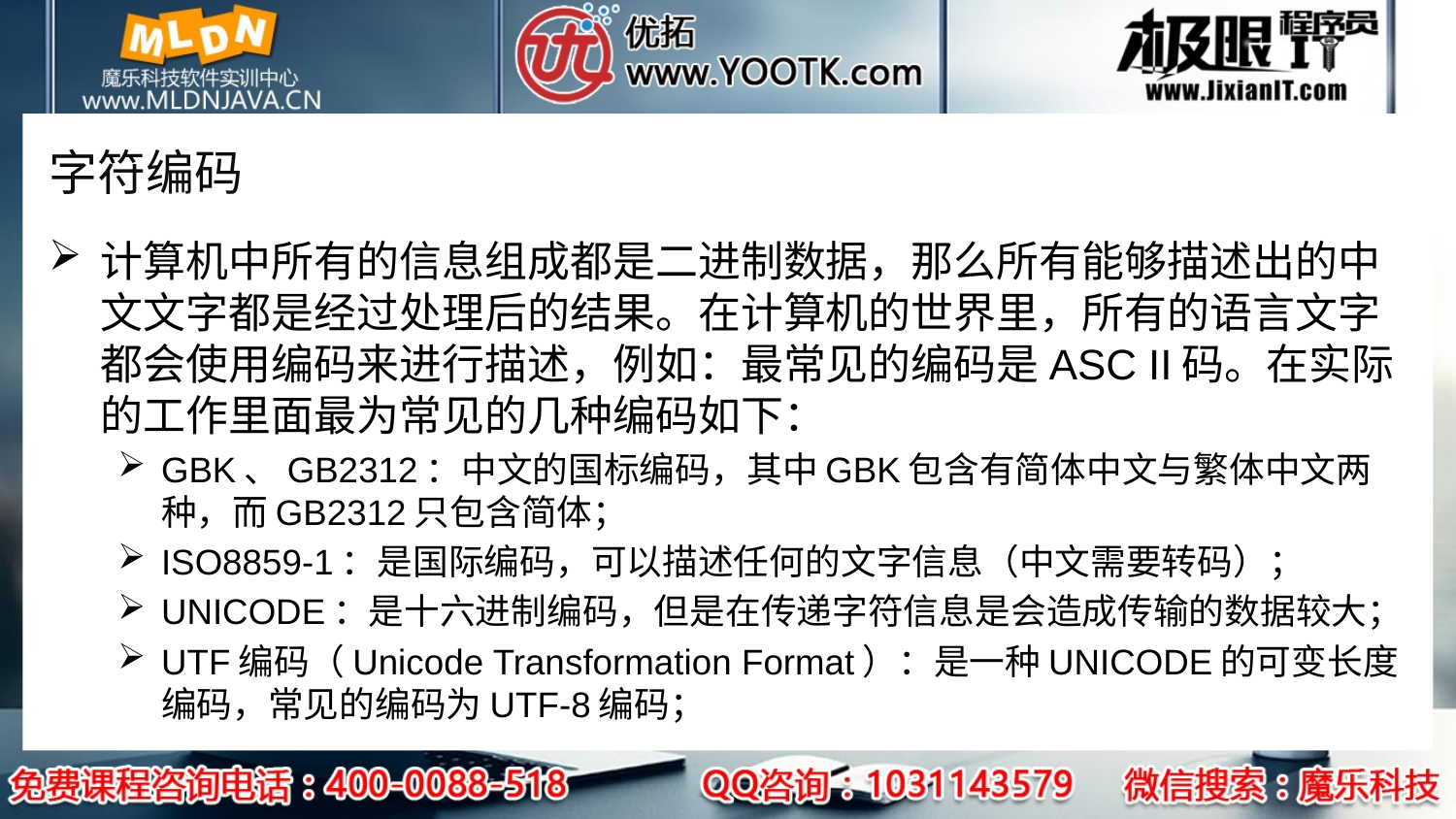

# 字符编码
计算机中所有的信息组成都是二进制数据，那么所有能够描述出的中文文字都是经过处理后的结果。在计算机的世界里，所有的语言文字都会使用编码来进行描述，例如：最常见的编码是ASC II码。在实际的工作里面最为常见的几种编码如下：
GBK、GB2312：中文的国标编码，其中GBK包含有简体中文与繁体中文两种，而GB2312只包含简体；
ISO8859-1：是国际编码，可以描述任何的文字信息（中文需要转码）；
UNICODE：是十六进制编码，但是在传递字符信息是会造成传输的数据较大；
UTF编码（Unicode Transformation Format）：是一种UNICODE的可变长度编码，常见的编码为UTF-8编码；